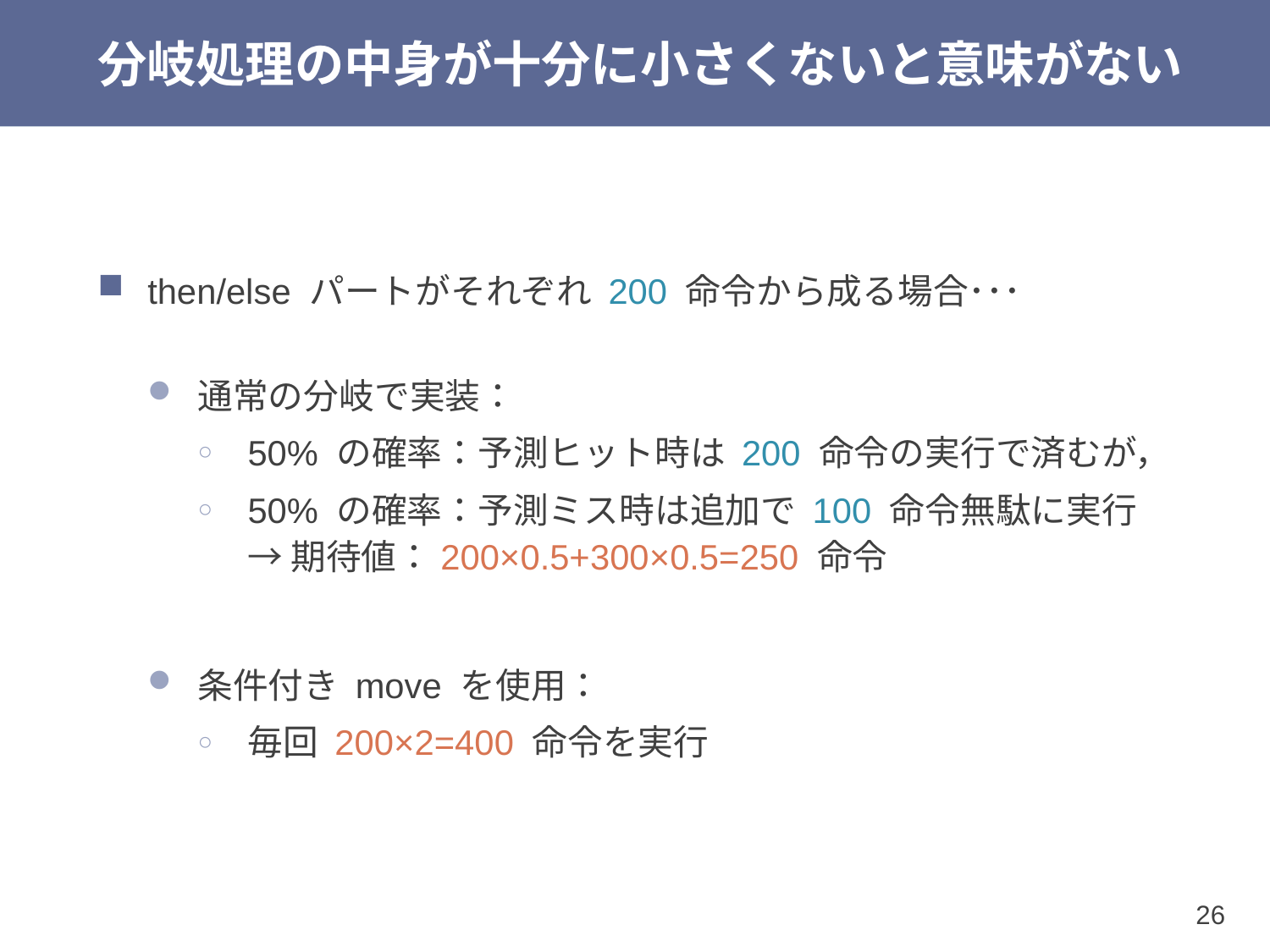

# 分岐処理の中身が十分に小さくないと意味がない
then/else パートがそれぞれ 200 命令から成る場合･･･
通常の分岐で実装：
50% の確率：予測ヒット時は 200 命令の実行で済むが，
50% の確率：予測ミス時は追加で 100 命令無駄に実行
→ 期待値：200×0.5+300×0.5=250 命令

条件付き move を使用：
毎回 200×2=400 命令を実行